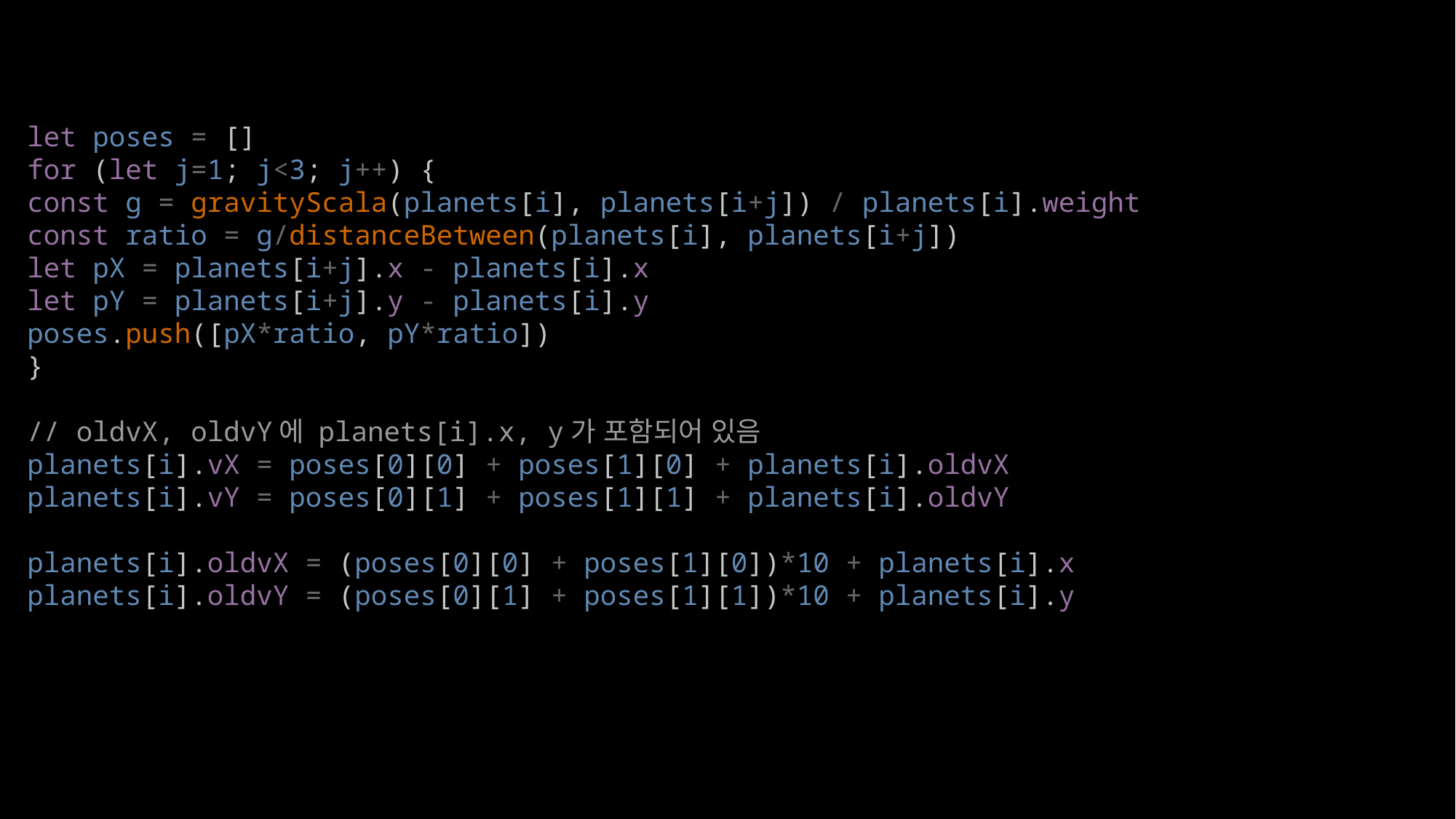

let poses = []
for (let j=1; j<3; j++) {
const g = gravityScala(planets[i], planets[i+j]) / planets[i].weight
const ratio = g/distanceBetween(planets[i], planets[i+j])
let pX = planets[i+j].x - planets[i].x
let pY = planets[i+j].y - planets[i].y
poses.push([pX*ratio, pY*ratio])
}
// oldvX, oldvY에 planets[i].x, y가 포함되어 있음
planets[i].vX = poses[0][0] + poses[1][0] + planets[i].oldvX
planets[i].vY = poses[0][1] + poses[1][1] + planets[i].oldvY
planets[i].oldvX = (poses[0][0] + poses[1][0])*10 + planets[i].x
planets[i].oldvY = (poses[0][1] + poses[1][1])*10 + planets[i].y